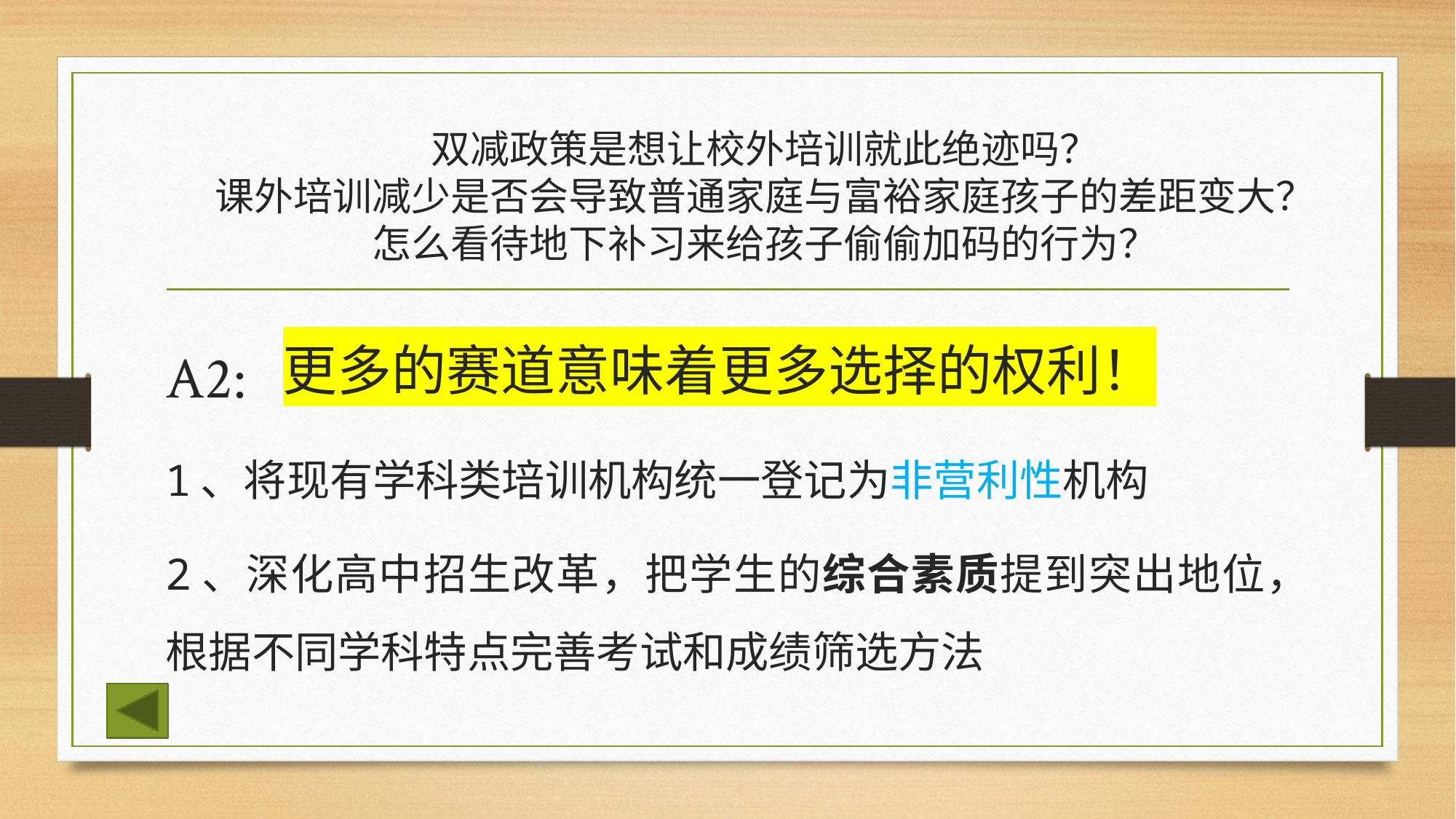

# 双减政策是想让校外培训就此绝迹吗？ 课外培训减少是否会导致普通家庭与富裕家庭孩子的差距变大？ 怎么看待地下补习来给孩子偷偷加码的行为？
A2:
1、将现有学科类培训机构统一登记为非营利性机构
2、深化高中招生改革，把学生的综合素质提到突出地位，根据不同学科特点完善考试和成绩筛选方法

更多的赛道意味着更多选择的权利！